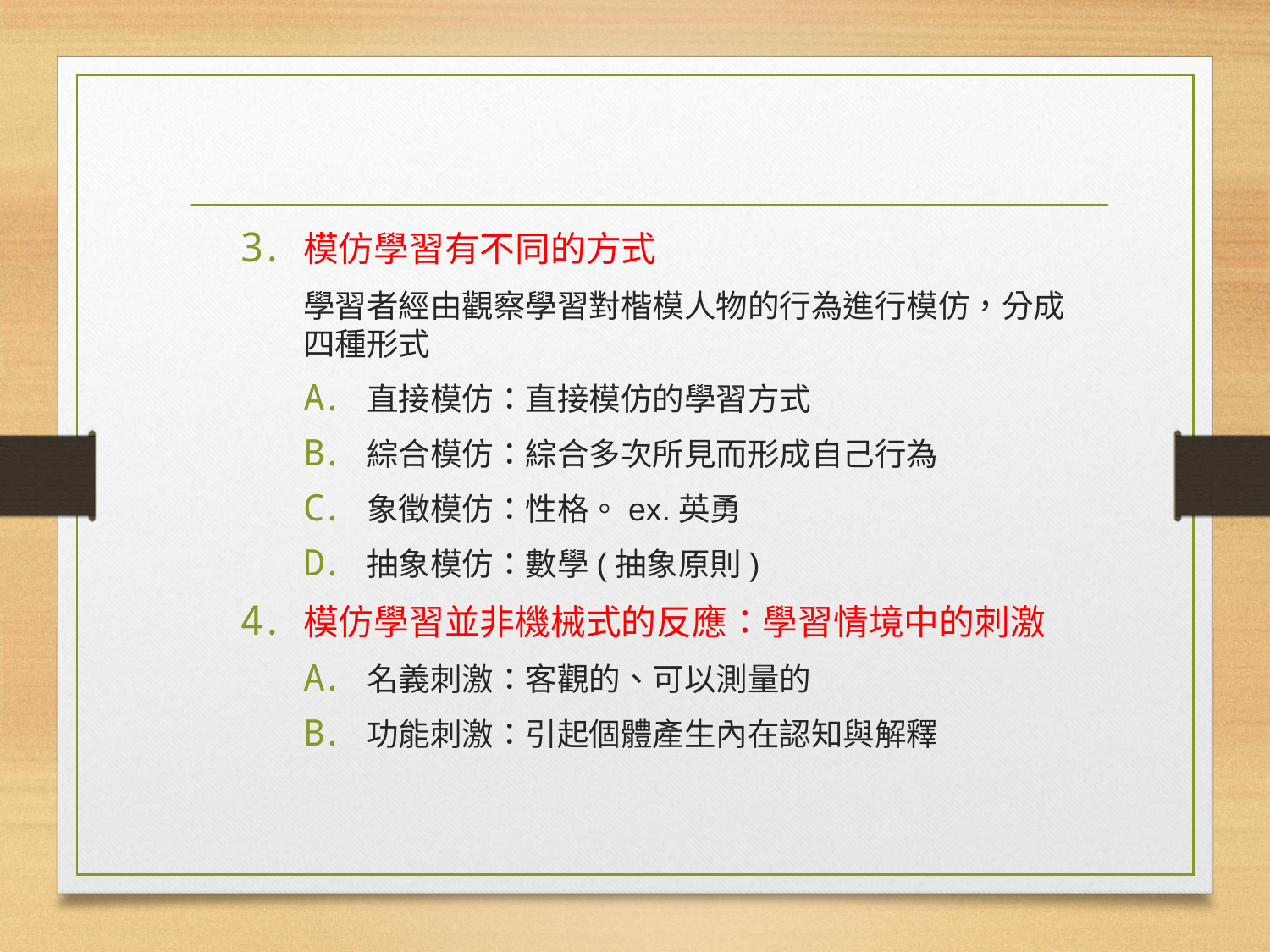

#
模仿學習有不同的方式
學習者經由觀察學習對楷模人物的行為進行模仿，分成四種形式
直接模仿：直接模仿的學習方式
綜合模仿：綜合多次所見而形成自己行為
象徵模仿：性格。ex.英勇
抽象模仿：數學(抽象原則)
模仿學習並非機械式的反應：學習情境中的刺激
名義刺激：客觀的、可以測量的
功能刺激：引起個體產生內在認知與解釋